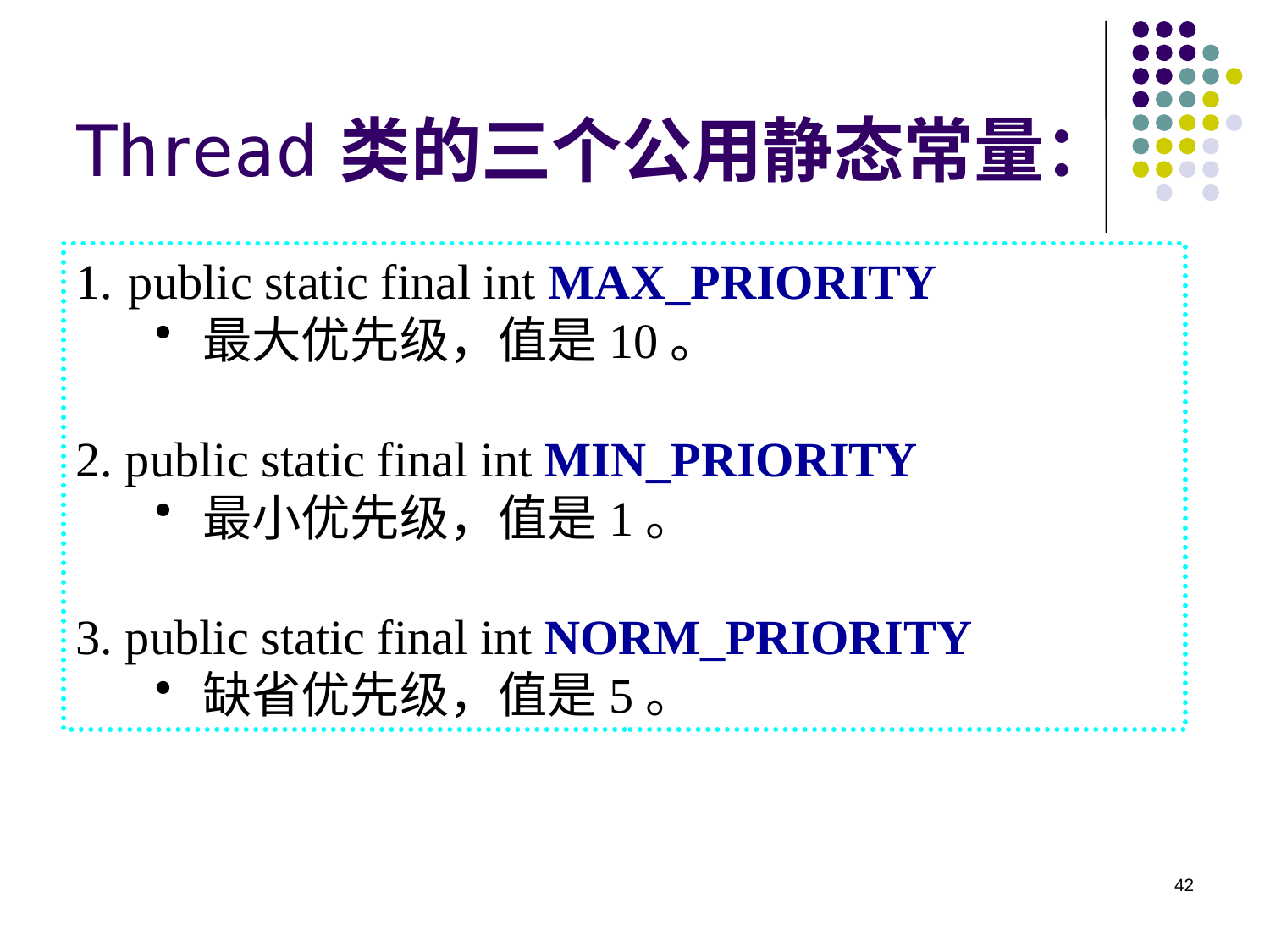

# Thread类的三个公用静态常量：
public static final int MAX_PRIORITY
最大优先级，值是10。

2. public static final int MIN_PRIORITY
最小优先级，值是1。

3. public static final int NORM_PRIORITY
缺省优先级，值是5。
42